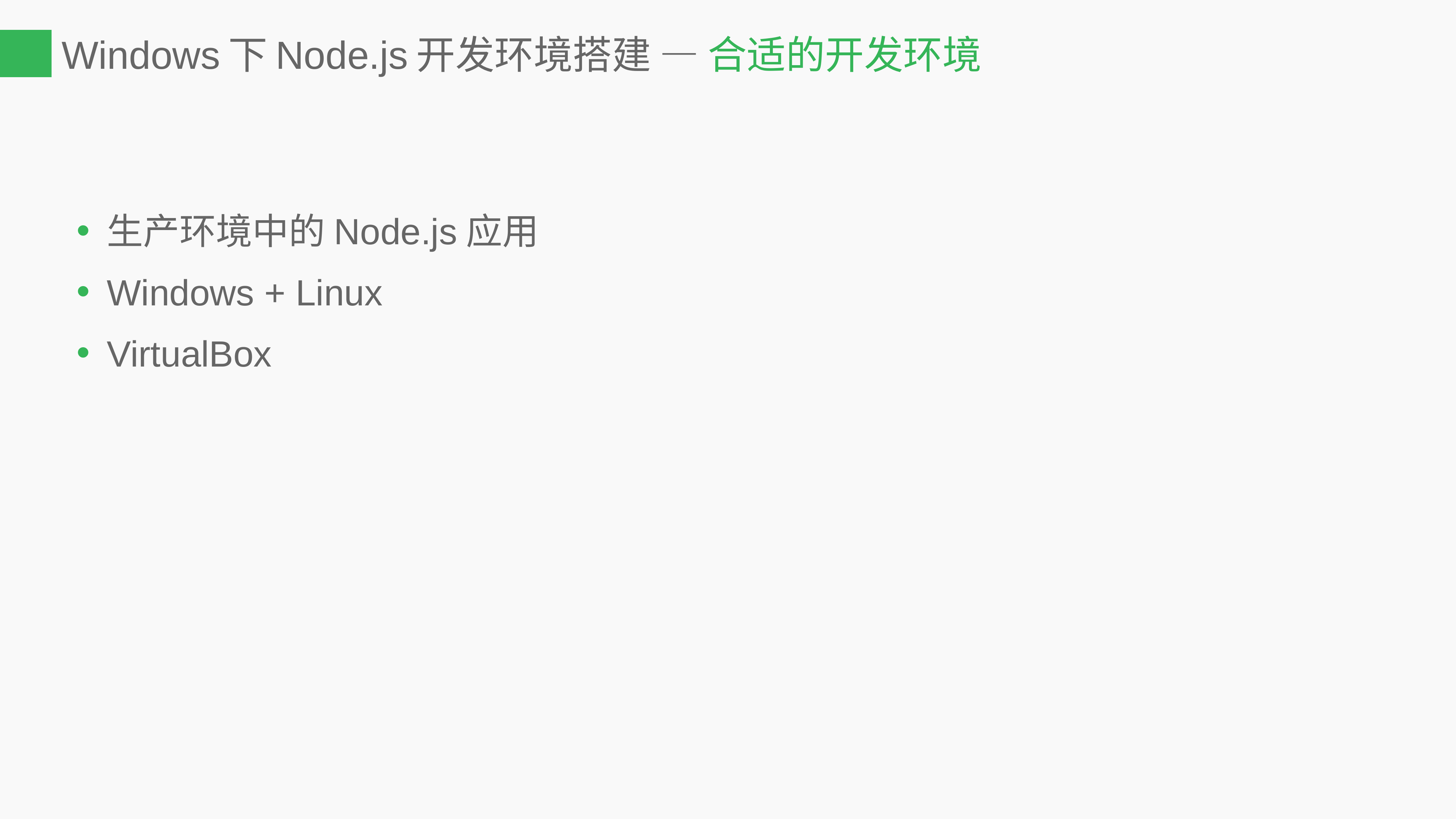

# Windows下Node.js开发环境搭建 — 合适的开发环境
生产环境中的Node.js应用
Windows + Linux
VirtualBox